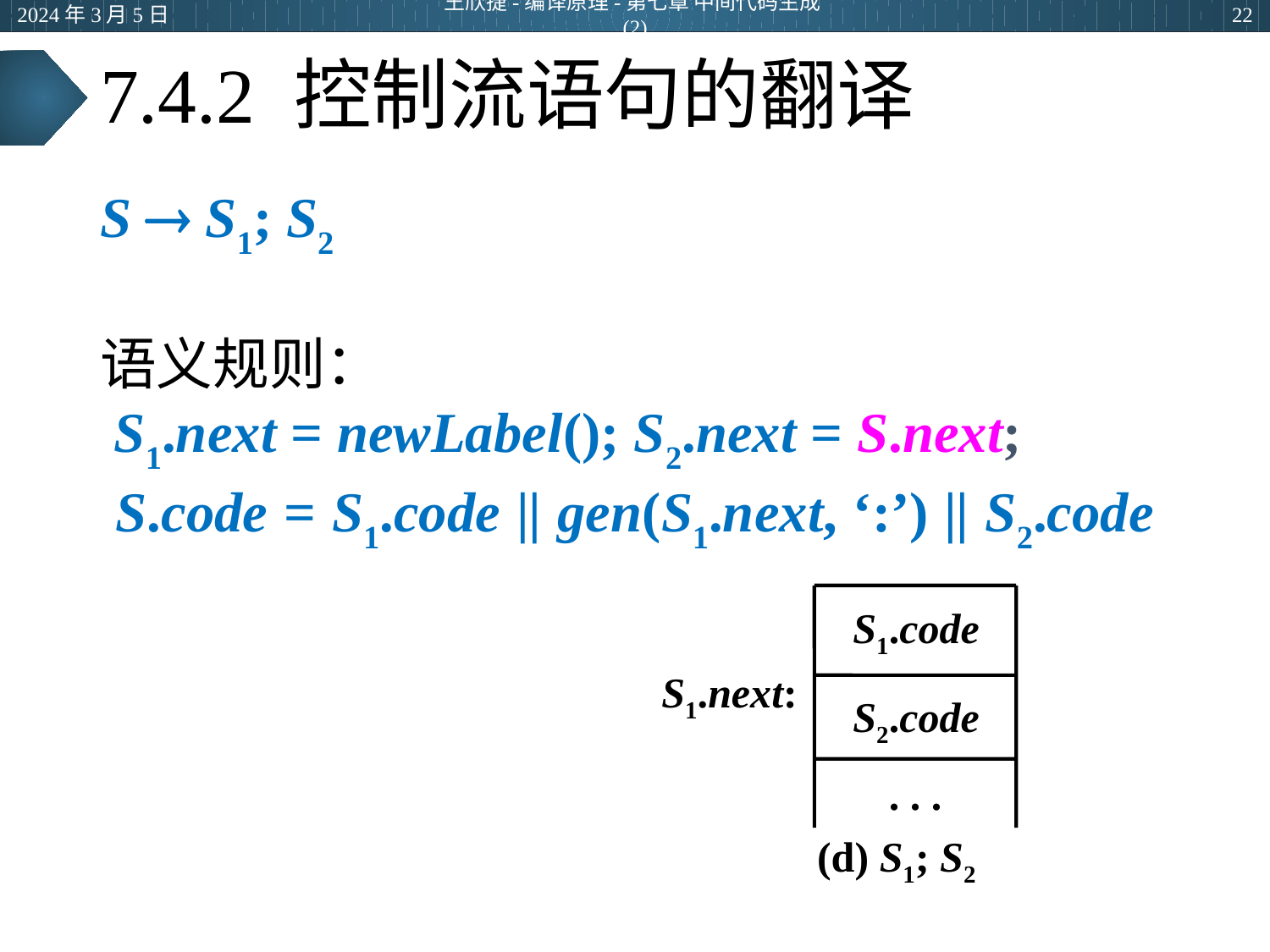

2024年3月5日
王欣捷-编译原理-第七章 中间代码生成(2)
22
# 7.4.2 控制流语句的翻译
S → S1; S2

语义规则：
 S1.next = newLabel(); S2.next = S.next;
 S.code = S1.code || gen(S1.next, ‘:’) || S2.code

S1.code
S1.next:

S2.code

. . .
(d) S1; S2